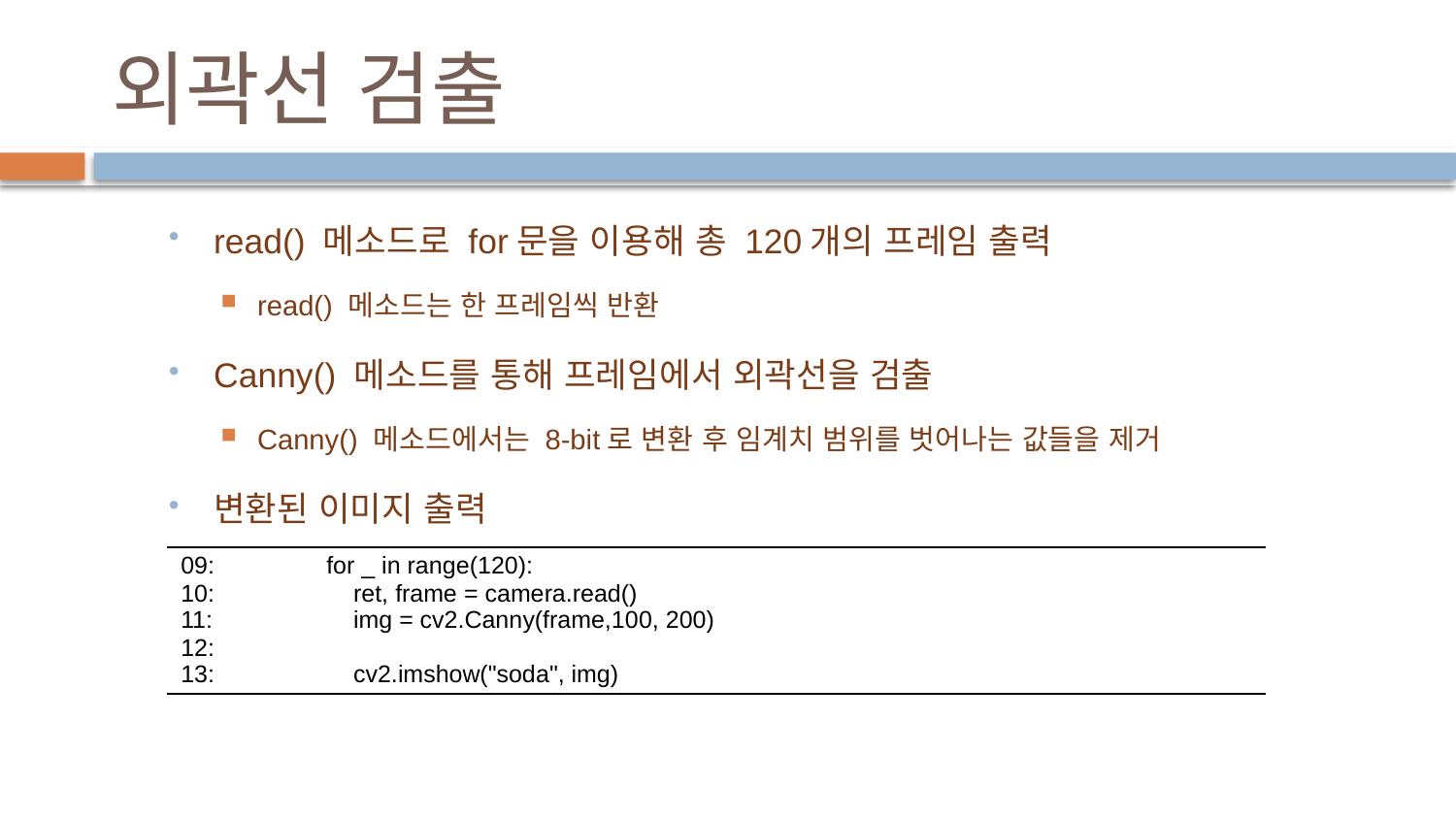

# 외곽선 검출
read() 메소드로 for문을 이용해 총 120개의 프레임 출력
read() 메소드는 한 프레임씩 반환
Canny() 메소드를 통해 프레임에서 외곽선을 검출
Canny() 메소드에서는 8-bit로 변환 후 임계치 범위를 벗어나는 값들을 제거
변환된 이미지 출력
| 09: for \_ in range(120): 10: ret, frame = camera.read() 11: img = cv2.Canny(frame,100, 200) 12: 13: cv2.imshow("soda", img) |
| --- |